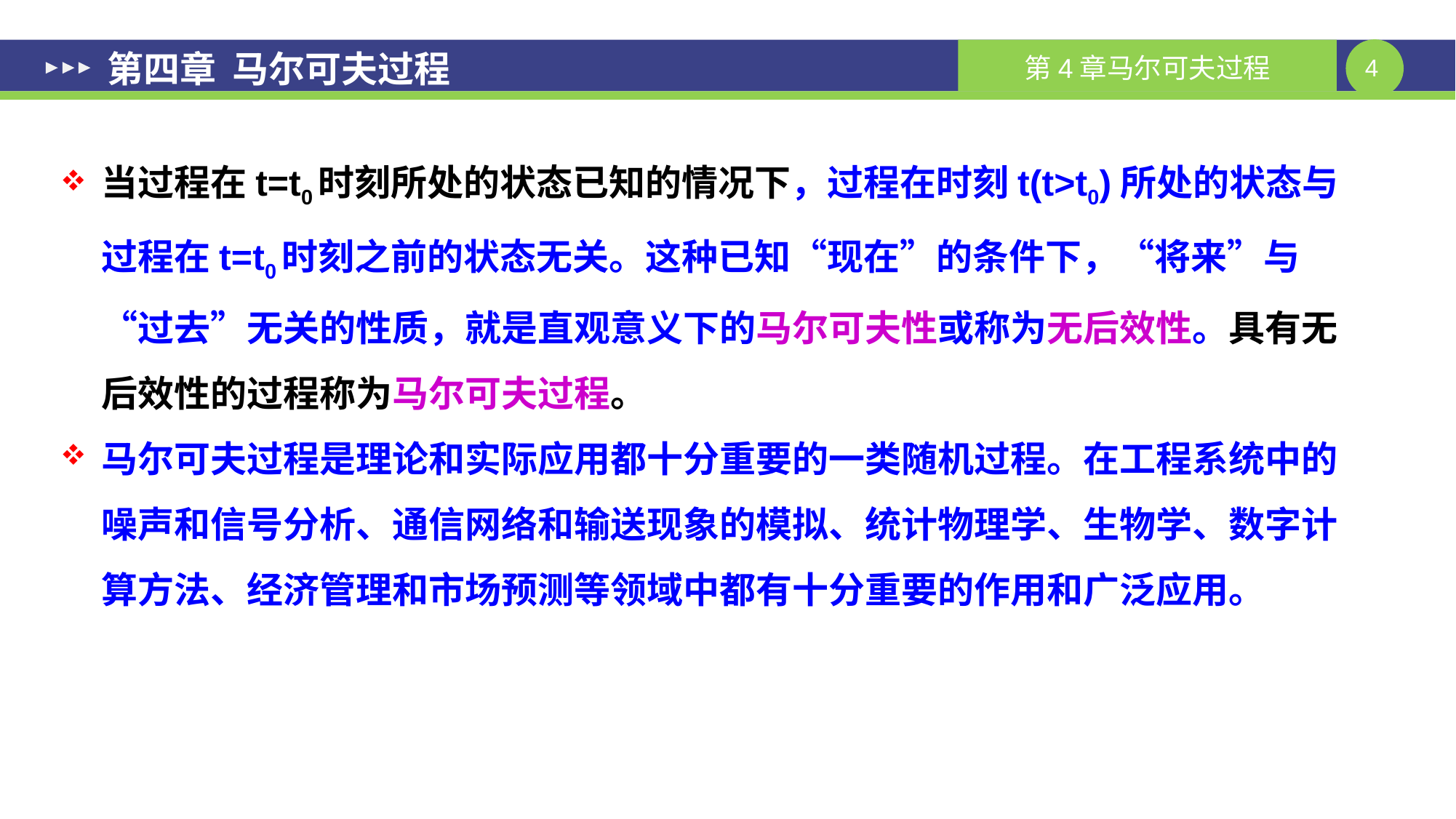

# 第四章  马尔可夫过程
当过程在t=t0时刻所处的状态已知的情况下，过程在时刻t(t>t0)所处的状态与过程在t=t0时刻之前的状态无关。这种已知“现在”的条件下，“将来”与“过去”无关的性质，就是直观意义下的马尔可夫性或称为无后效性。具有无后效性的过程称为马尔可夫过程。
马尔可夫过程是理论和实际应用都十分重要的一类随机过程。在工程系统中的噪声和信号分析、通信网络和输送现象的模拟、统计物理学、生物学、数字计算方法、经济管理和市场预测等领域中都有十分重要的作用和广泛应用。